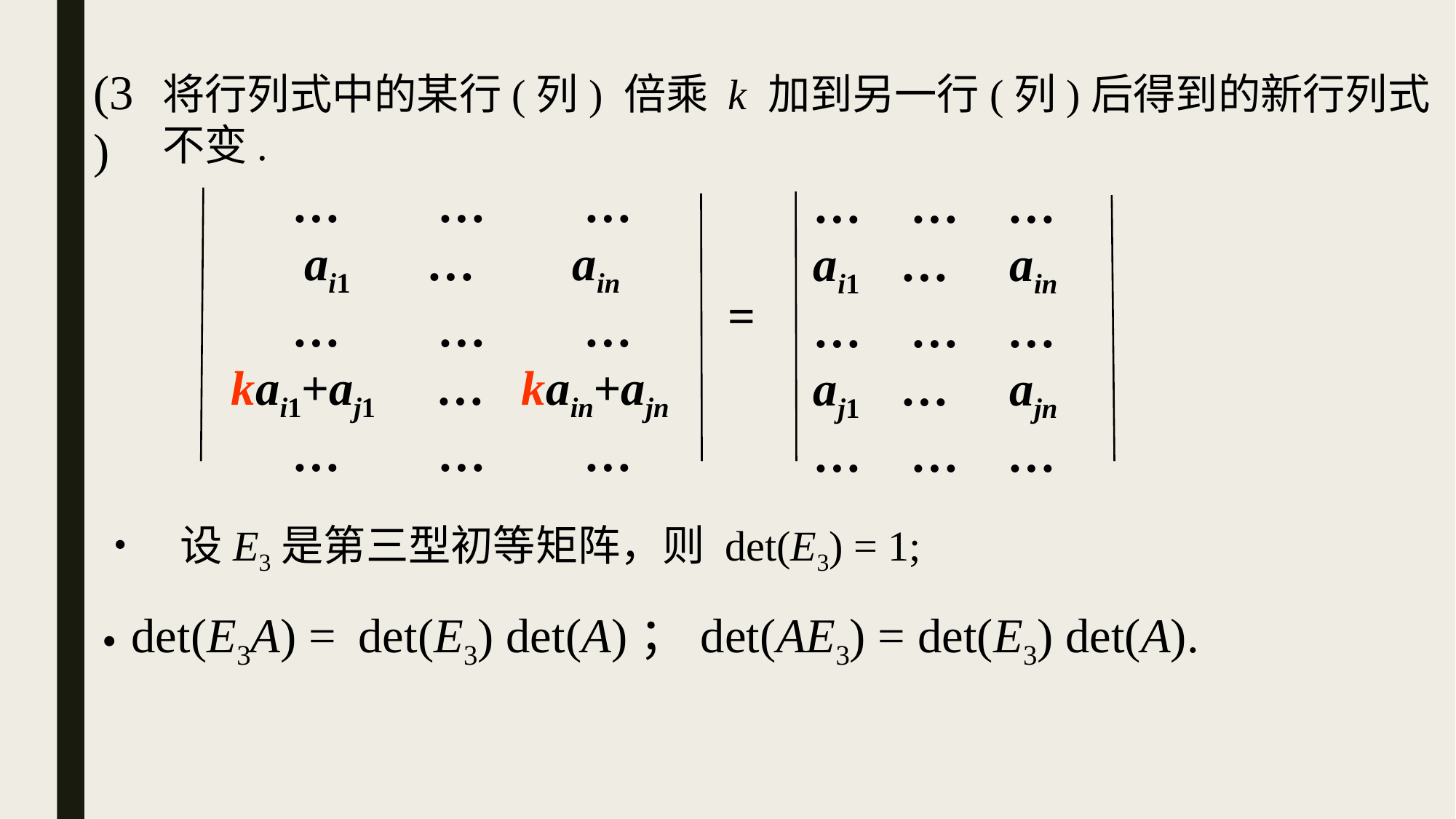

(3)

将行列式中的某行(列) 倍乘 k 加到另一行(列)后得到的新行列式不变.
     …        …        …
      ai1          …        ain
     …        …        …
kai1+aj1     …   kain+ajn
     …        …        …

…    …    …
ai1     …     ain
…    …    …
aj1     …     ajn
…    …    …

=
•   设E3是第三型初等矩阵，则 det(E3) = 1;
det(E3A) =
det(E3) det(A)；
det(AE3) = det(E3) det(A).
•